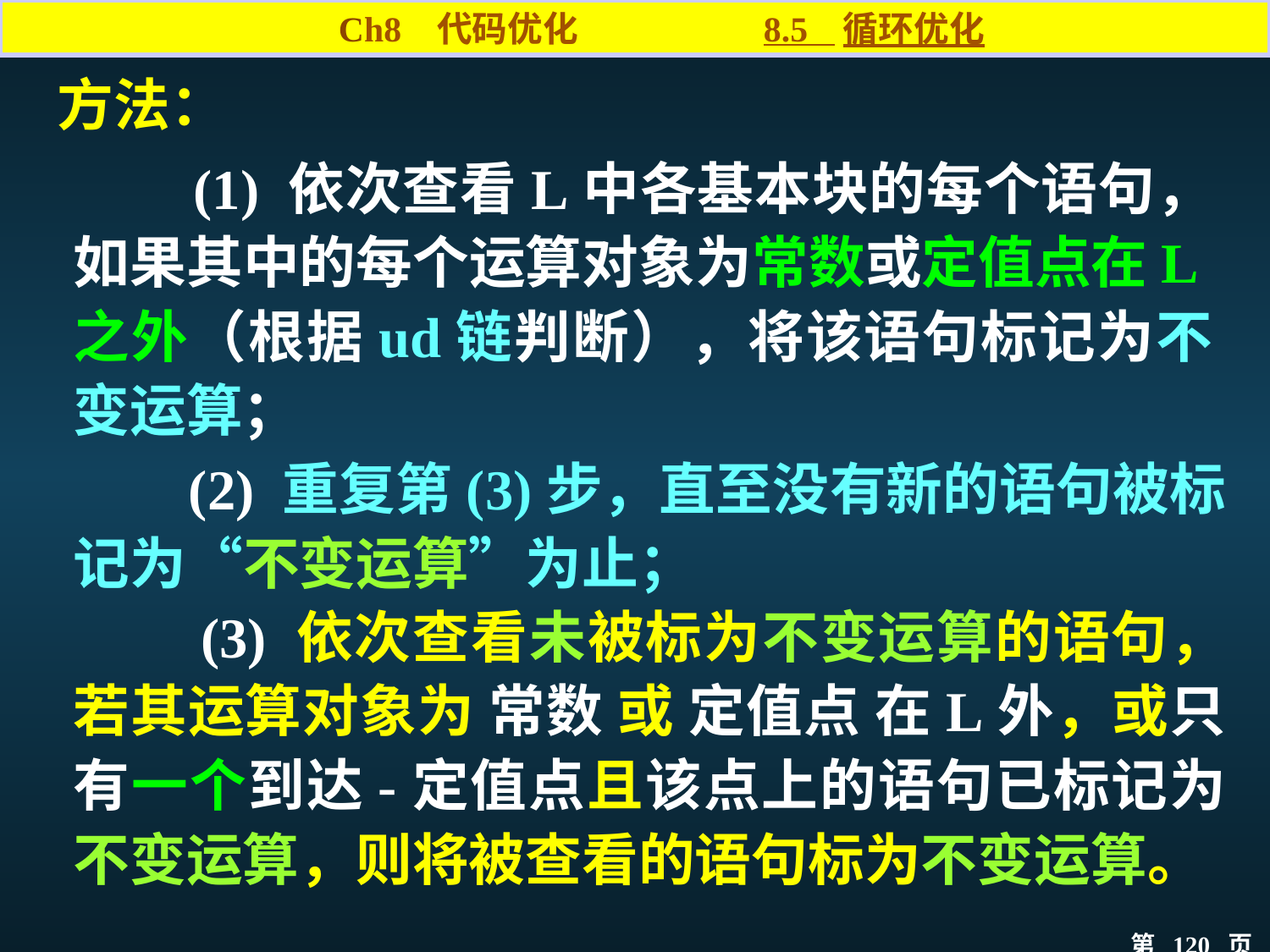

Ch8   代码优化                      8.5   循环优化
方法：
        (1) 依次查看L中各基本块的每个语句，如果其中的每个运算对象为常数或定值点在L之外（根据ud链判断），将该语句标记为不变运算；
        (2) 重复第(3)步，直至没有新的语句被标记为“不变运算”为止；
        (3) 依次查看未被标为不变运算的语句，若其运算对象为 常数 或 定值点 在L外，或只有一个到达-定值点且该点上的语句已标记为不变运算，则将被查看的语句标为不变运算。